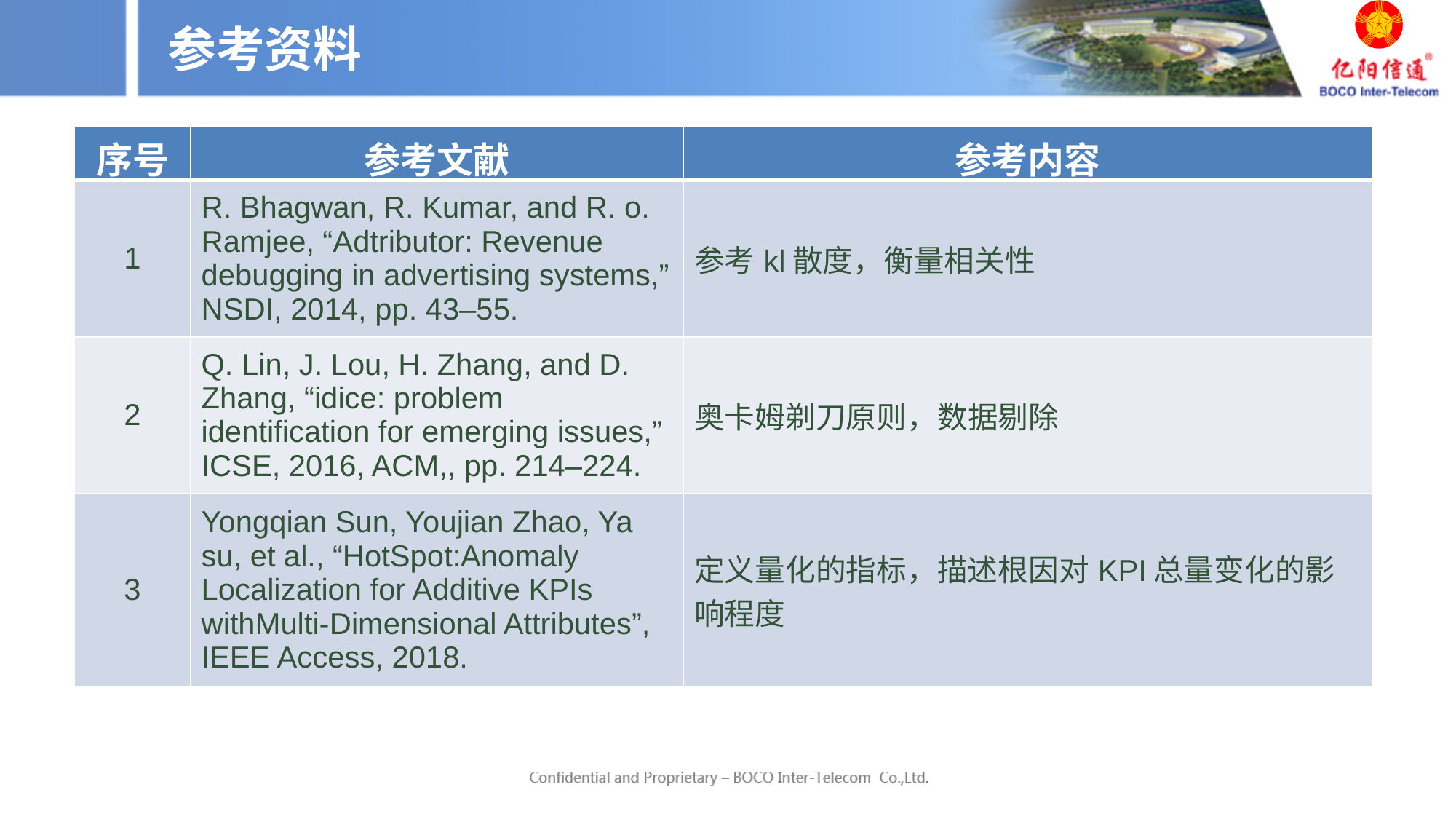

参考资料
| 序号 | 参考文献 | 参考内容 |
| --- | --- | --- |
| 1 | R. Bhagwan, R. Kumar, and R. o. Ramjee, “Adtributor: Revenue debugging in advertising systems,” NSDI, 2014, pp. 43–55. | 参考kl散度，衡量相关性 |
| 2 | Q. Lin, J. Lou, H. Zhang, and D. Zhang, “idice: problem identification for emerging issues,” ICSE, 2016, ACM,, pp. 214–224. | 奥卡姆剃刀原则，数据剔除 |
| 3 | Yongqian Sun, Youjian Zhao, Ya su, et al., “HotSpot:Anomaly Localization for Additive KPIs withMulti-Dimensional Attributes”, IEEE Access, 2018. | 定义量化的指标，描述根因对KPI总量变化的影响程度 |